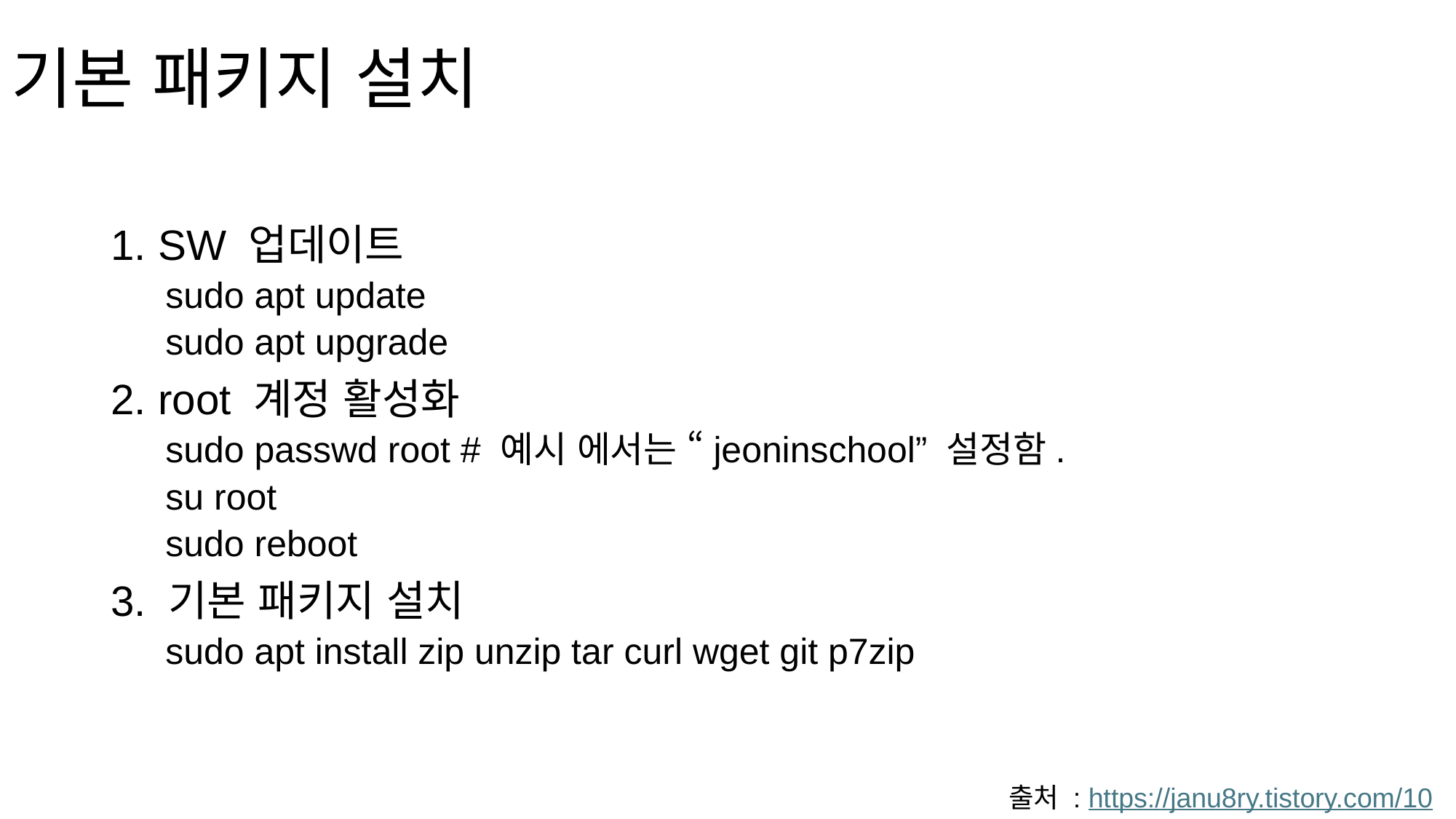

# 기본 패키지 설치
1. SW 업데이트
sudo apt update
sudo apt upgrade
2. root 계정 활성화
sudo passwd root # 예시 에서는 “jeoninschool” 설정함.
su root
sudo reboot
3. 기본 패키지 설치
sudo apt install zip unzip tar curl wget git p7zip
출처 : https://janu8ry.tistory.com/10